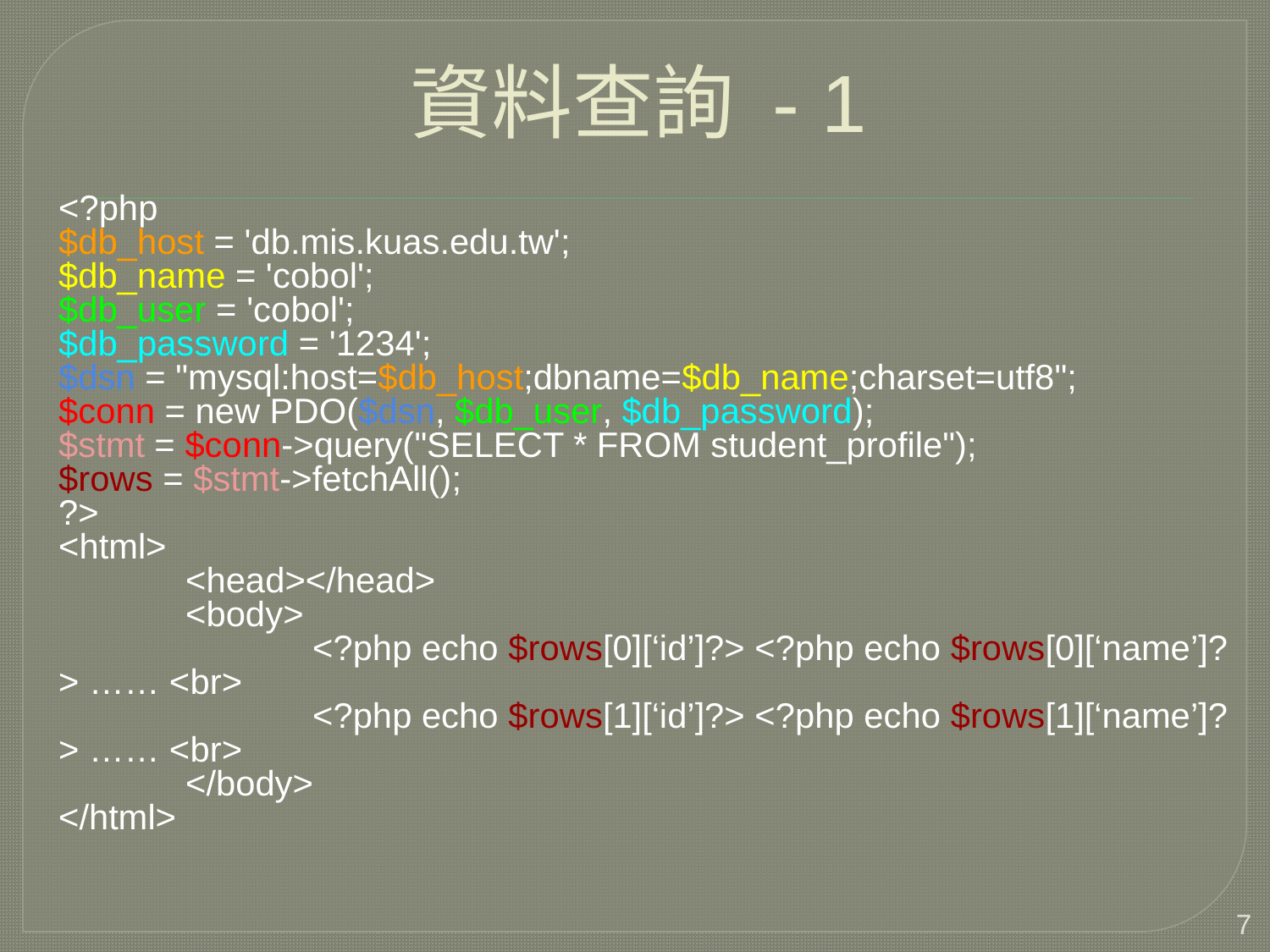

# 資料查詢 - 1
<?php
$db_host = 'db.mis.kuas.edu.tw';
$db_name = 'cobol';
$db_user = 'cobol';
$db_password = '1234';
$dsn = "mysql:host=$db_host;dbname=$db_name;charset=utf8";
$conn = new PDO($dsn, $db_user, $db_password);
$stmt = $conn->query("SELECT * FROM student_profile");
$rows = $stmt->fetchAll();
?>
<html>
	<head></head>
	<body>
		<?php echo $rows[0][‘id’]?> <?php echo $rows[0][‘name’]?> …… <br>
		<?php echo $rows[1][‘id’]?> <?php echo $rows[1][‘name’]?> …… <br>
	</body>
</html>
7